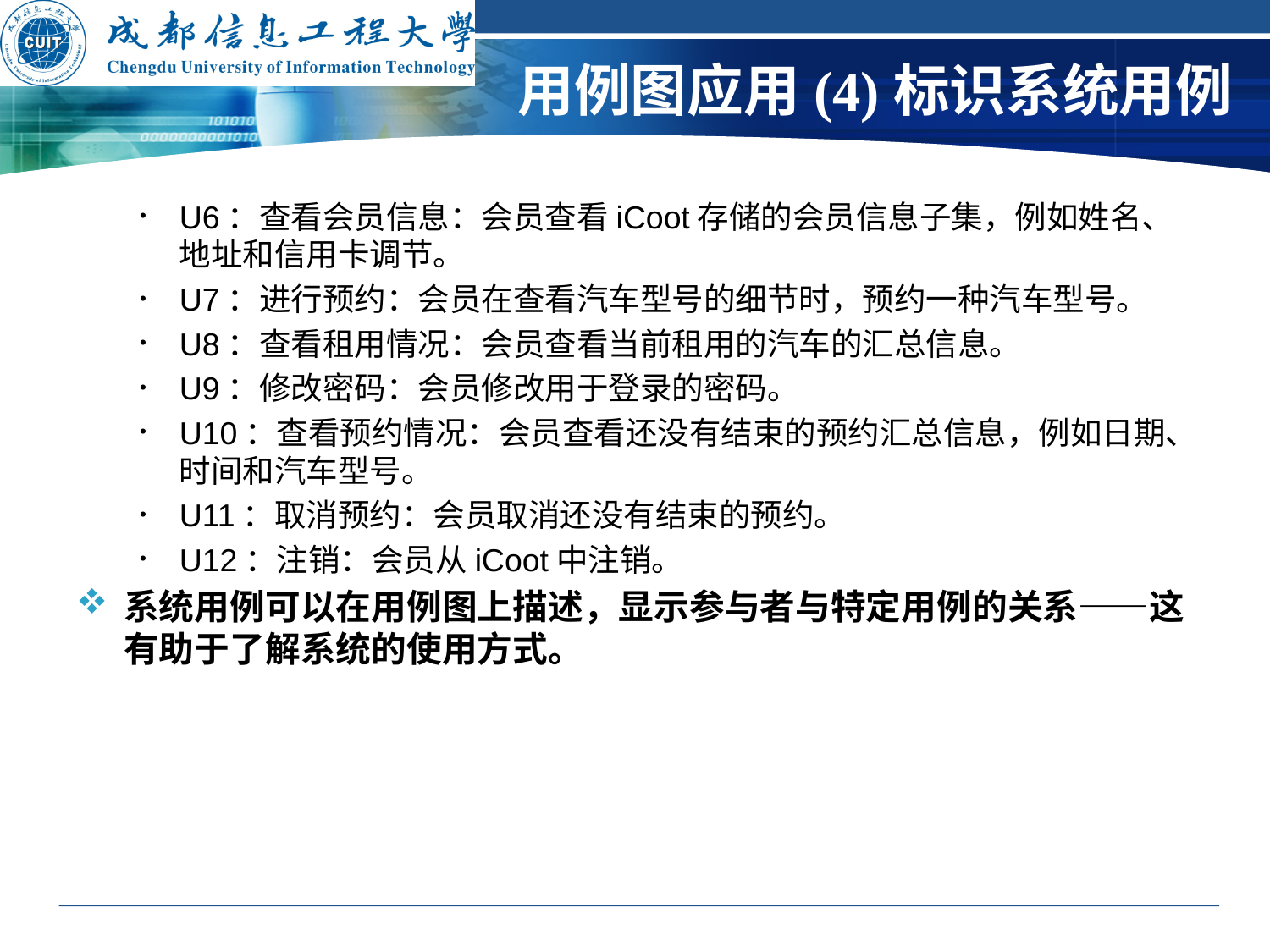

# 用例图应用(4)标识系统用例
U6：查看会员信息：会员查看iCoot存储的会员信息子集，例如姓名、地址和信用卡调节。
U7：进行预约：会员在查看汽车型号的细节时，预约一种汽车型号。
U8：查看租用情况：会员查看当前租用的汽车的汇总信息。
U9：修改密码：会员修改用于登录的密码。
U10：查看预约情况：会员查看还没有结束的预约汇总信息，例如日期、时间和汽车型号。
U11：取消预约：会员取消还没有结束的预约。
U12：注销：会员从iCoot中注销。
系统用例可以在用例图上描述，显示参与者与特定用例的关系——这有助于了解系统的使用方式。